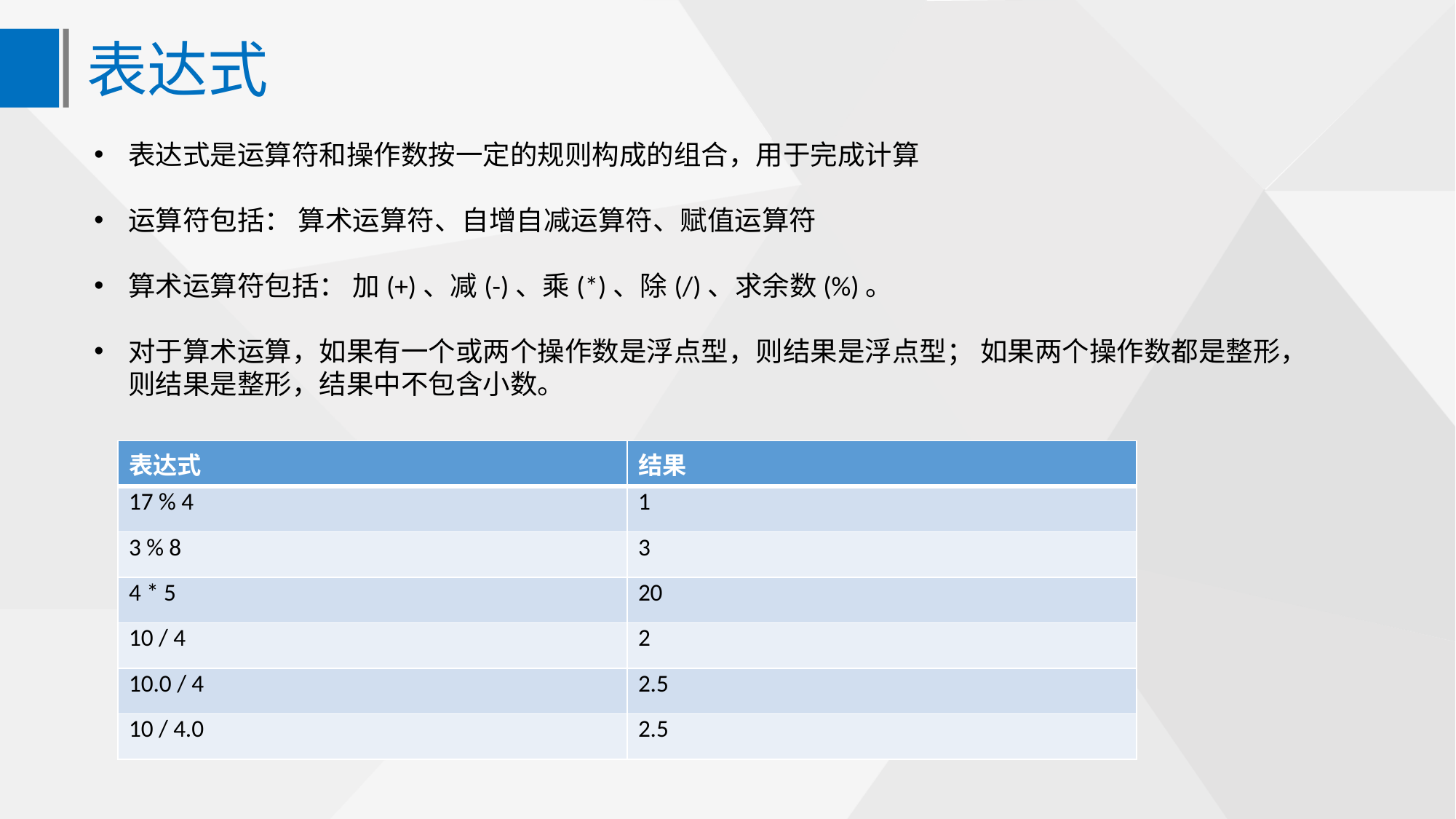

表达式

表达式是运算符和操作数按一定的规则构成的组合，用于完成计算

运算符包括： 算术运算符、自增自减运算符、赋值运算符

算术运算符包括： 加(+)、减(-)、乘(*)、除(/)、求余数(%)。

对于算术运算，如果有一个或两个操作数是浮点型，则结果是浮点型； 如果两个操作数都是整形，则结果是整形，结果中不包含小数。

| 表达式 | 结果 |
| --- | --- |
| 17 % 4 | 1 |
| 3 % 8 | 3 |
| 4 \* 5 | 20 |
| 10 / 4 | 2 |
| 10.0 / 4 | 2.5 |
| 10 / 4.0 | 2.5 |